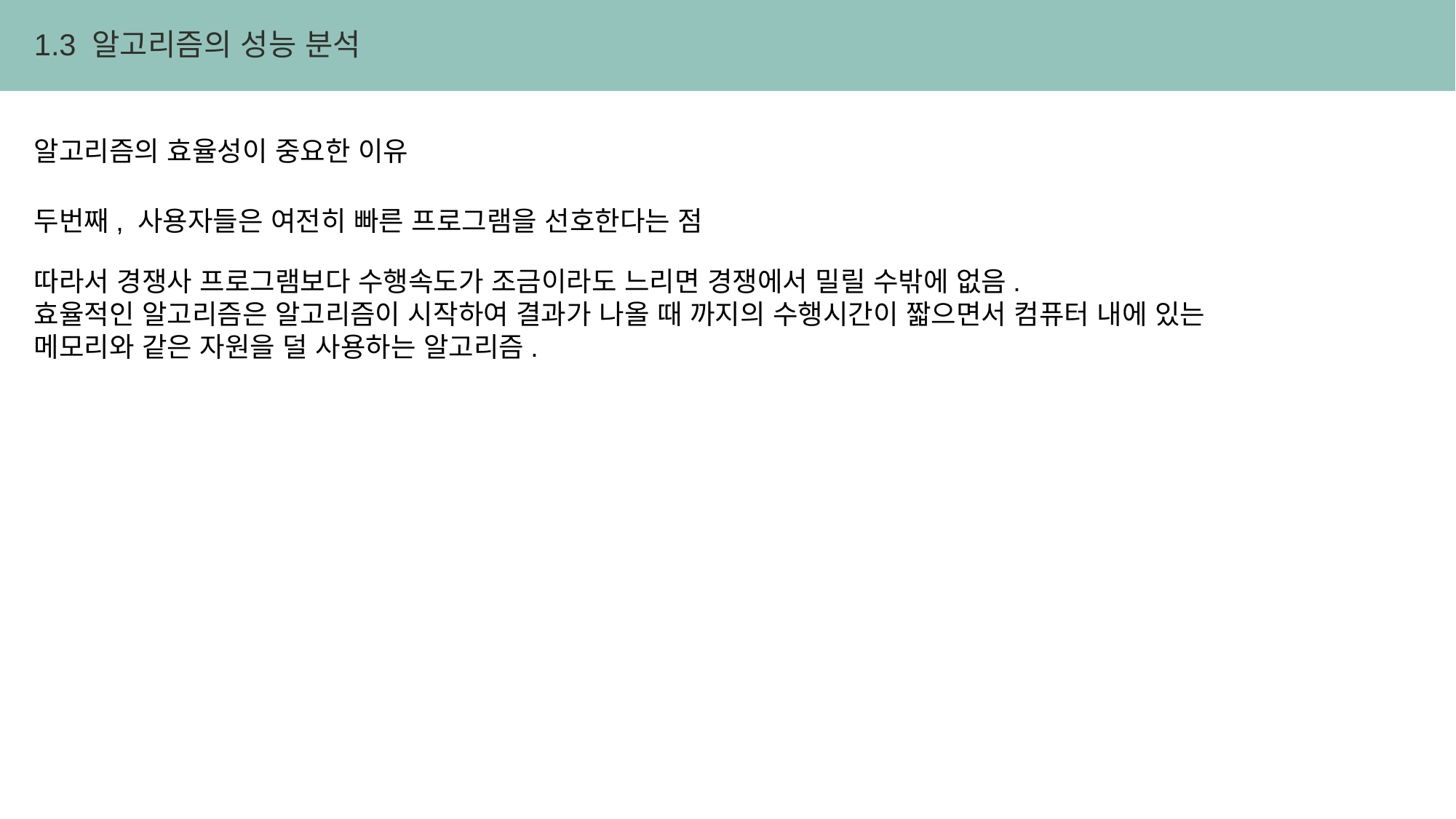

1.3 알고리즘의 성능 분석
알고리즘의 효율성이 중요한 이유
두번째, 사용자들은 여전히 빠른 프로그램을 선호한다는 점
따라서 경쟁사 프로그램보다 수행속도가 조금이라도 느리면 경쟁에서 밀릴 수밖에 없음.
효율적인 알고리즘은 알고리즘이 시작하여 결과가 나올 때 까지의 수행시간이 짧으면서 컴퓨터 내에 있는 메모리와 같은 자원을 덜 사용하는 알고리즘.